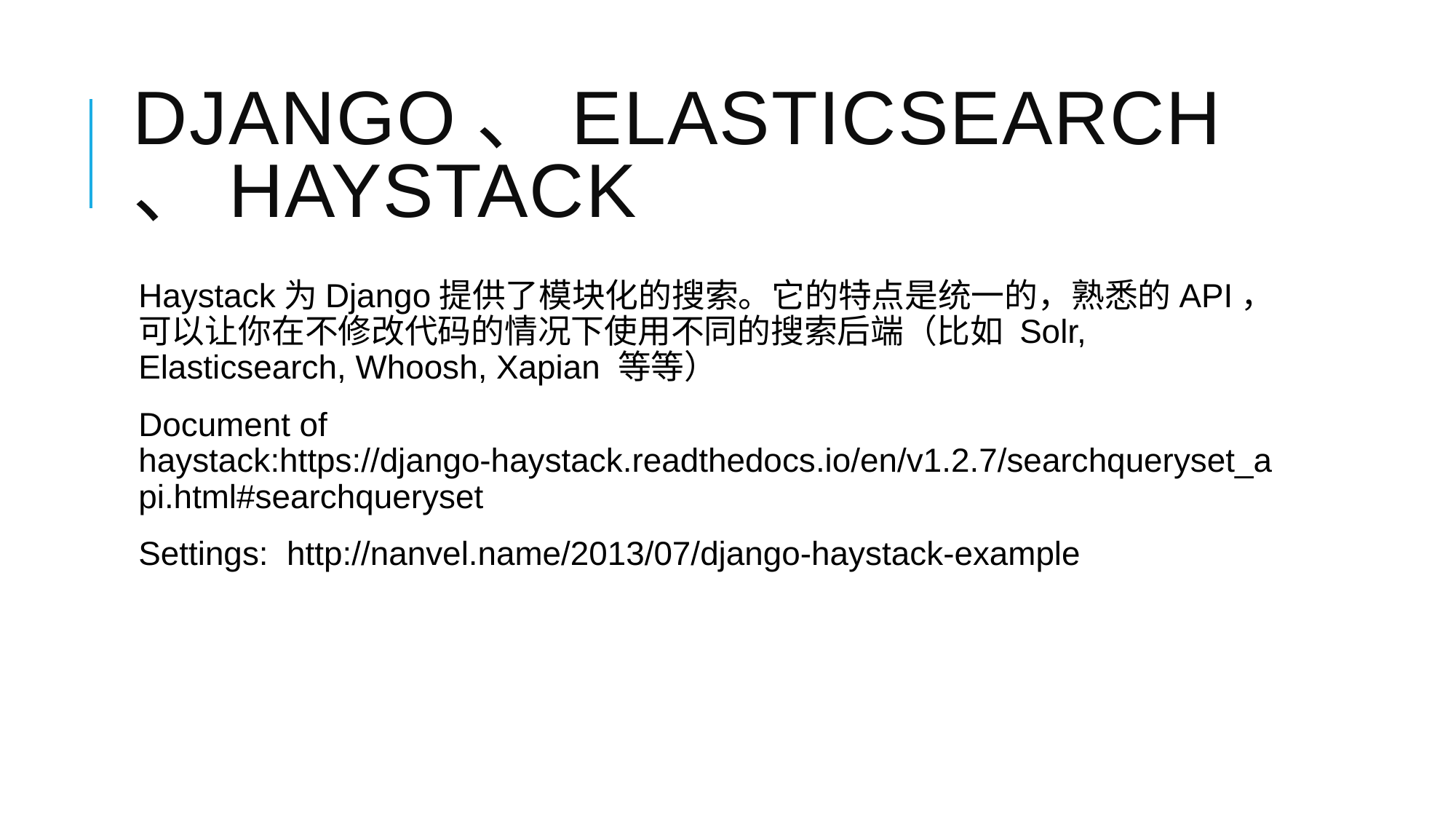

# Django、elasticsearch、haystack
Haystack为Django提供了模块化的搜索。它的特点是统一的，熟悉的API，可以让你在不修改代码的情况下使用不同的搜索后端（比如 Solr, Elasticsearch, Whoosh, Xapian 等等）
Document of haystack:https://django-haystack.readthedocs.io/en/v1.2.7/searchqueryset_api.html#searchqueryset
Settings:  http://nanvel.name/2013/07/django-haystack-example